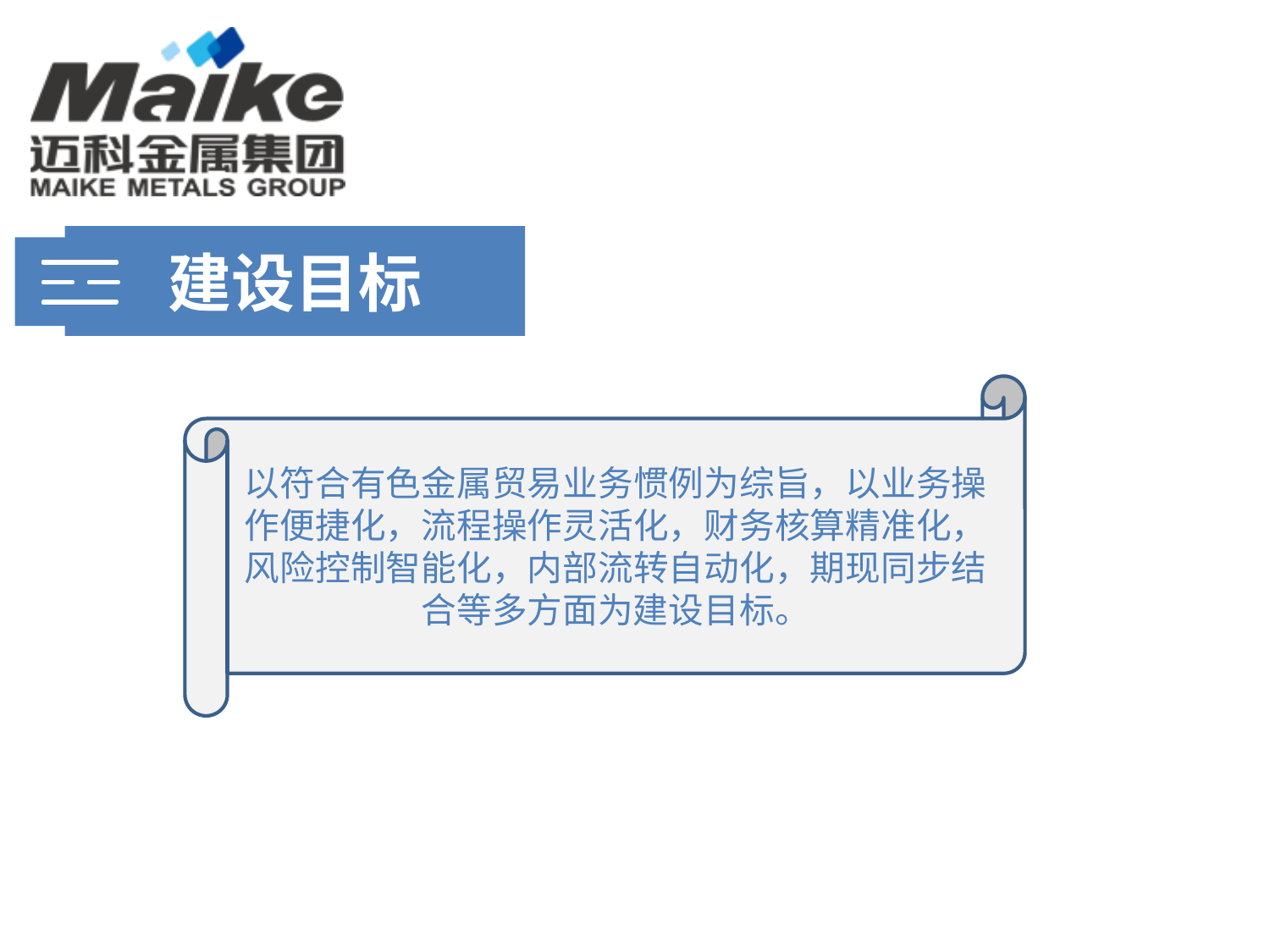

建设目标

以符合有色金属贸易业务惯例为综旨，以业务操作便捷化，流程操作灵活化，财务核算精准化，风险控制智能化，内部流转自动化，期现同步结合等多方面为建设目标。